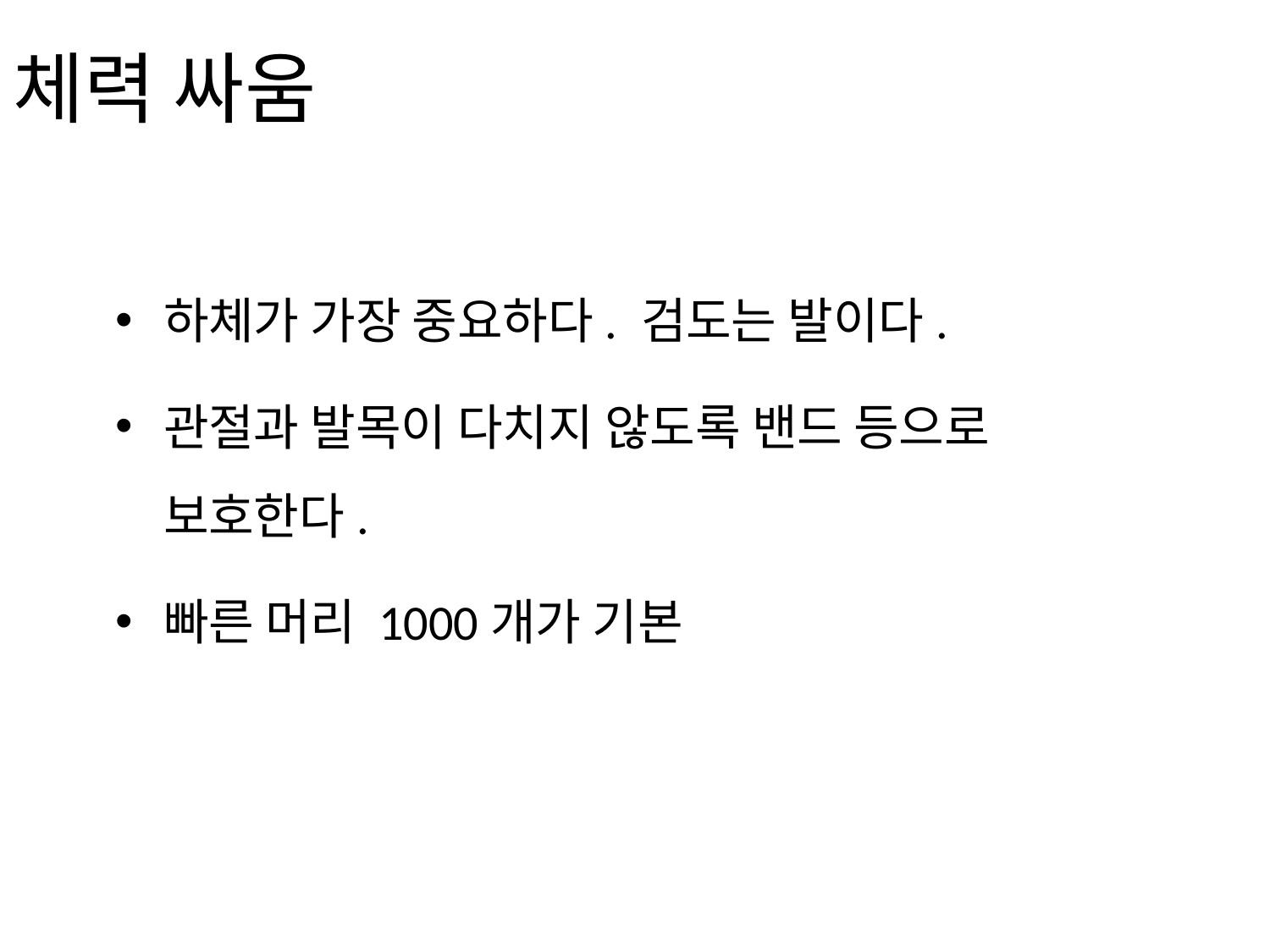

# 체력 싸움
하체가 가장 중요하다. 검도는 발이다.
관절과 발목이 다치지 않도록 밴드 등으로 보호한다.
빠른 머리 1000개가 기본